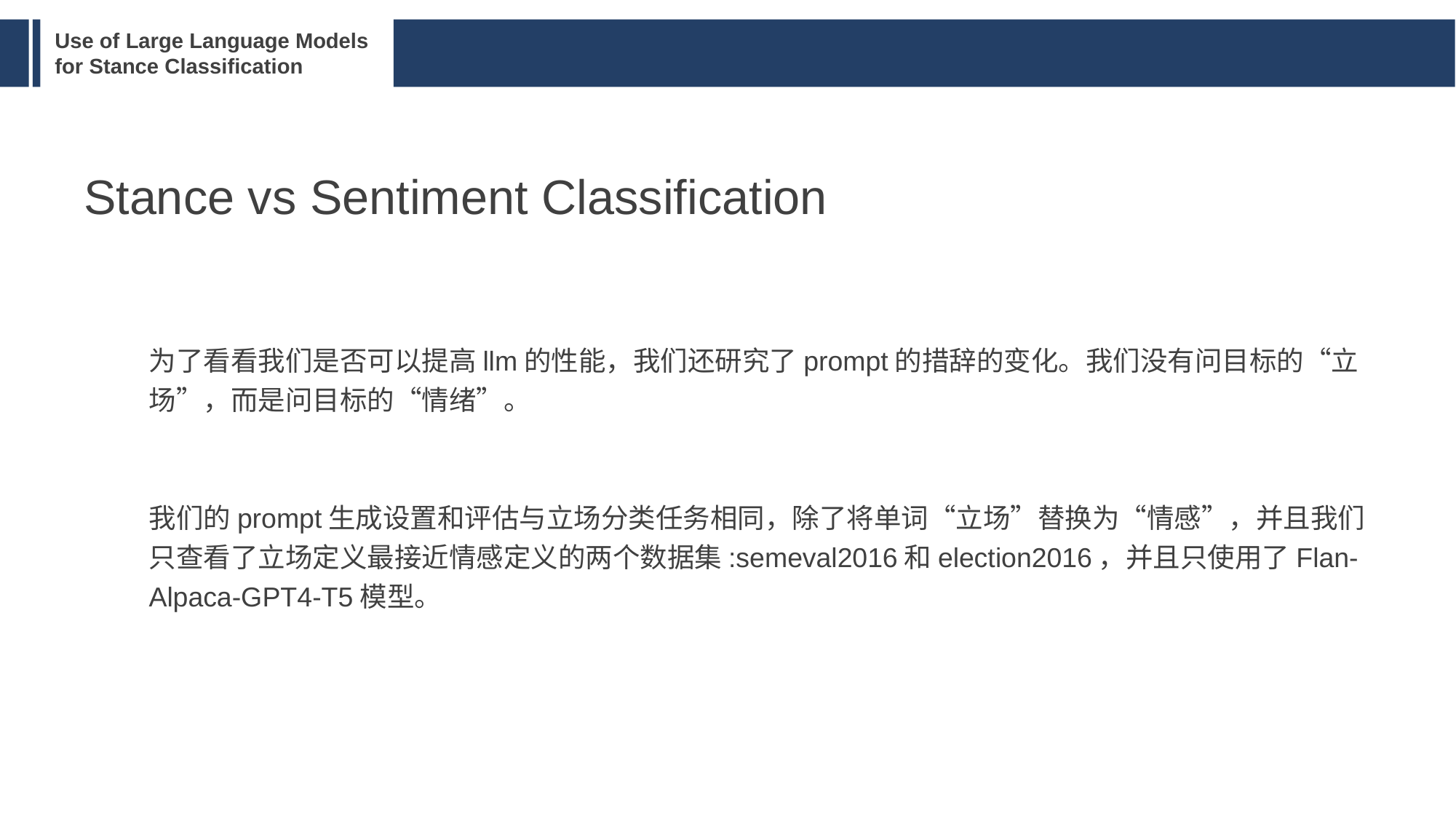

Stance vs Sentiment Classification
为了看看我们是否可以提高llm的性能，我们还研究了prompt的措辞的变化。我们没有问目标的“立场”，而是问目标的“情绪”。

我们的prompt生成设置和评估与立场分类任务相同，除了将单词“立场”替换为“情感”，并且我们只查看了立场定义最接近情感定义的两个数据集:semeval2016和election2016，并且只使用了Flan-Alpaca-GPT4-T5模型。